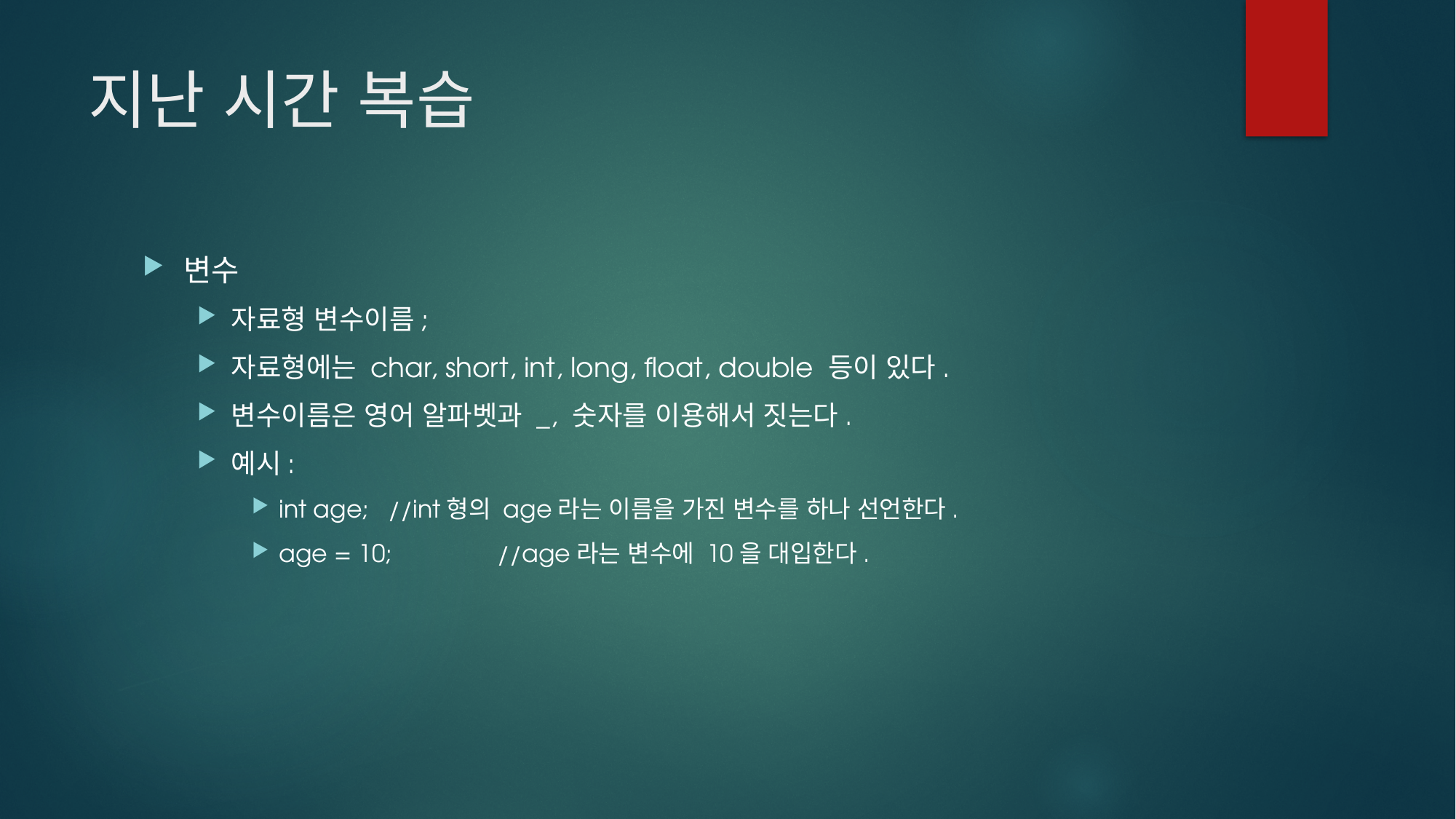

# 지난 시간 복습
변수
자료형 변수이름;
자료형에는 char, short, int, long, float, double 등이 있다.
변수이름은 영어 알파벳과 _, 숫자를 이용해서 짓는다.
예시:
int age;	//int형의 age라는 이름을 가진 변수를 하나 선언한다.
age = 10; 	//age라는 변수에 10을 대입한다.